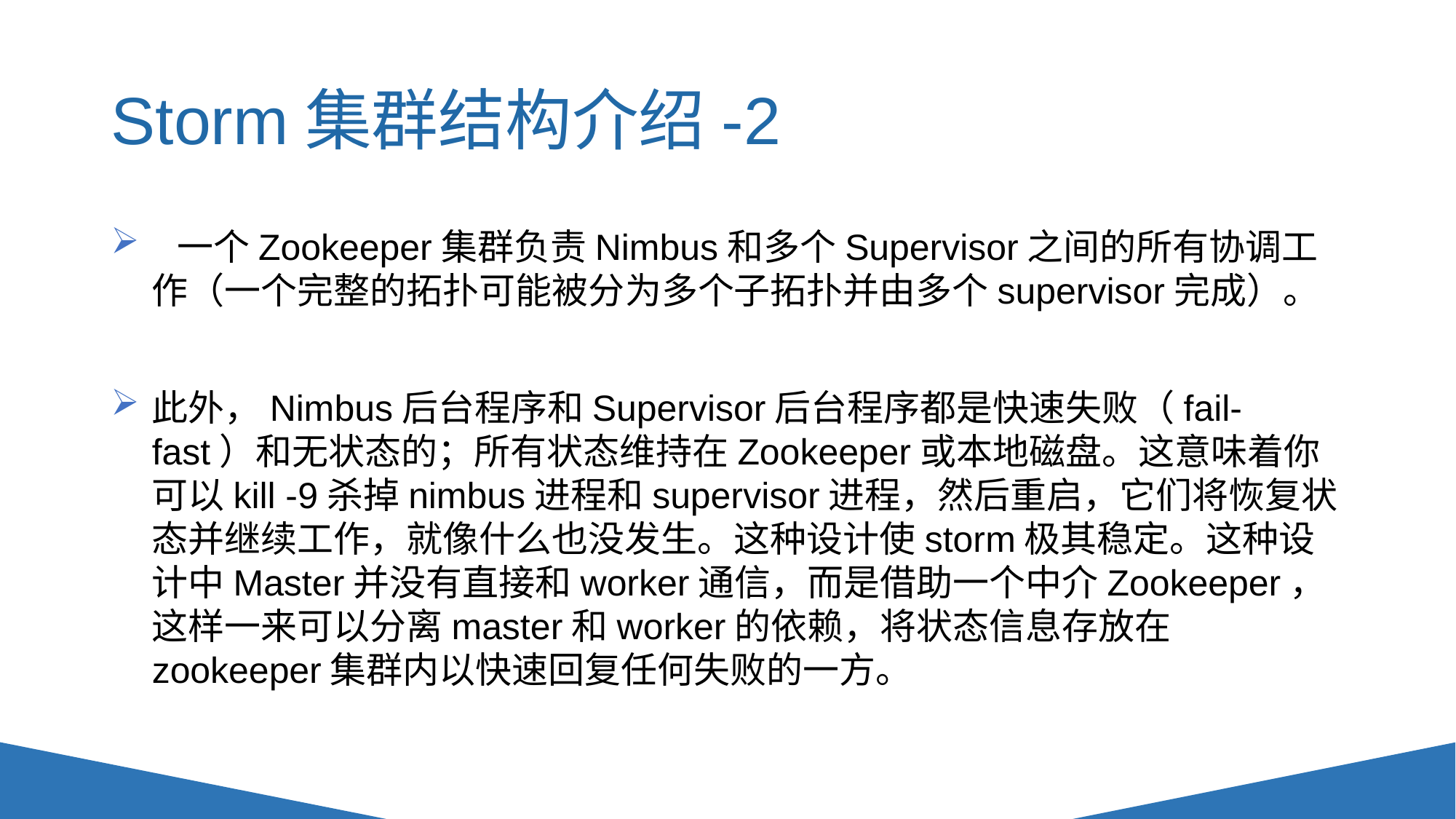

# Storm集群结构介绍-2
  一个Zookeeper集群负责Nimbus和多个Supervisor之间的所有协调工作（一个完整的拓扑可能被分为多个子拓扑并由多个supervisor完成）。

此外，Nimbus后台程序和Supervisor后台程序都是快速失败（fail-fast）和无状态的；所有状态维持在Zookeeper或本地磁盘。这意味着你可以kill -9杀掉nimbus进程和supervisor进程，然后重启，它们将恢复状态并继续工作，就像什么也没发生。这种设计使storm极其稳定。这种设计中Master并没有直接和worker通信，而是借助一个中介Zookeeper，这样一来可以分离master和worker的依赖，将状态信息存放在zookeeper集群内以快速回复任何失败的一方。